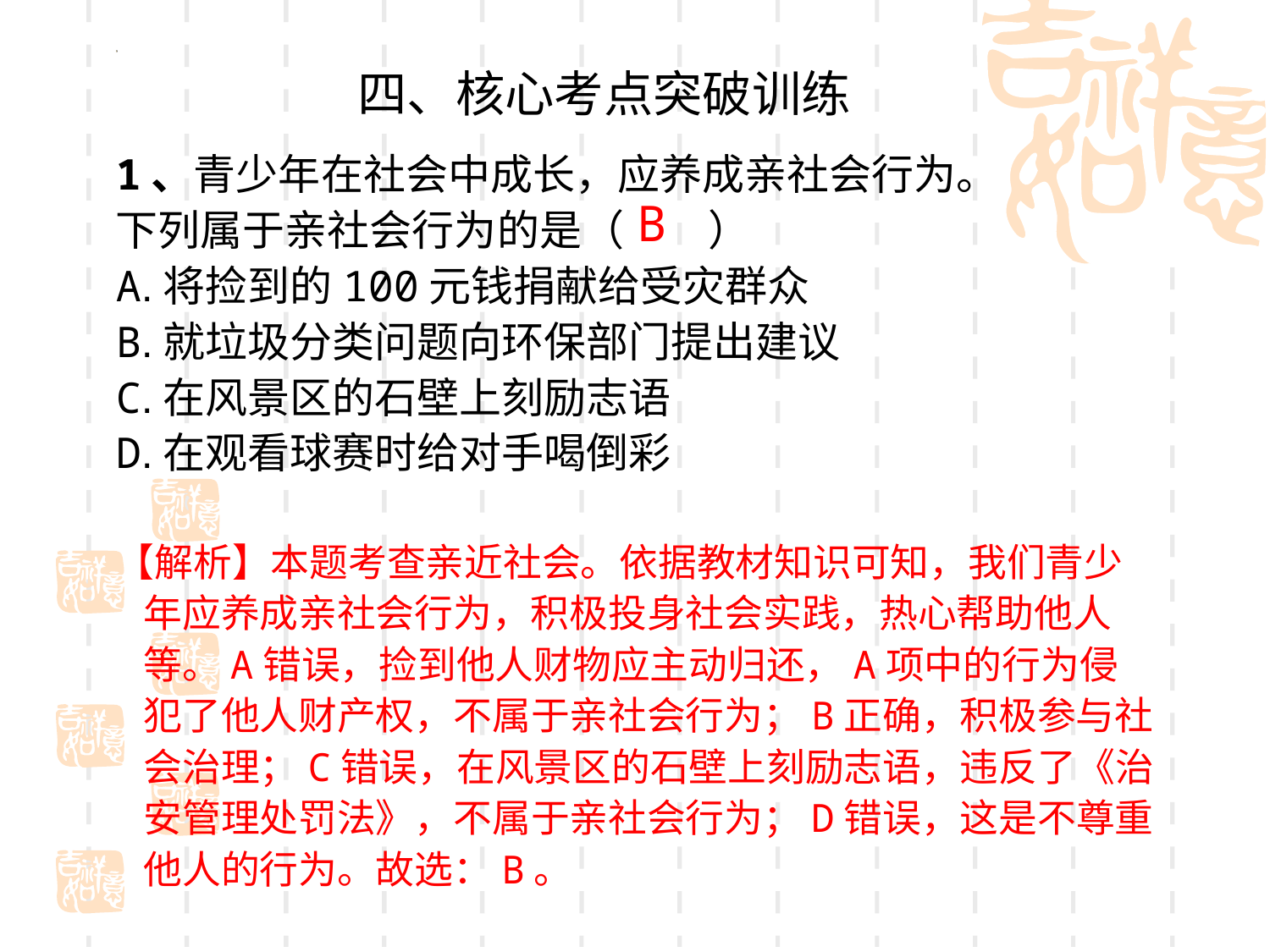

四、核心考点突破训练
1、青少年在社会中成长，应养成亲社会行为。
下列属于亲社会行为的是（　　）
A.将捡到的100元钱捐献给受灾群众
B.就垃圾分类问题向环保部门提出建议
C.在风景区的石壁上刻励志语
D.在观看球赛时给对手喝倒彩

【解析】本题考查亲近社会。依据教材知识可知，我们青少年应养成亲社会行为，积极投身社会实践，热心帮助他人等。A错误，捡到他人财物应主动归还，A项中的行为侵犯了他人财产权，不属于亲社会行为；B正确，积极参与社会治理；C错误，在风景区的石壁上刻励志语，违反了《治安管理处罚法》，不属于亲社会行为；D错误，这是不尊重他人的行为。故选：B。
B